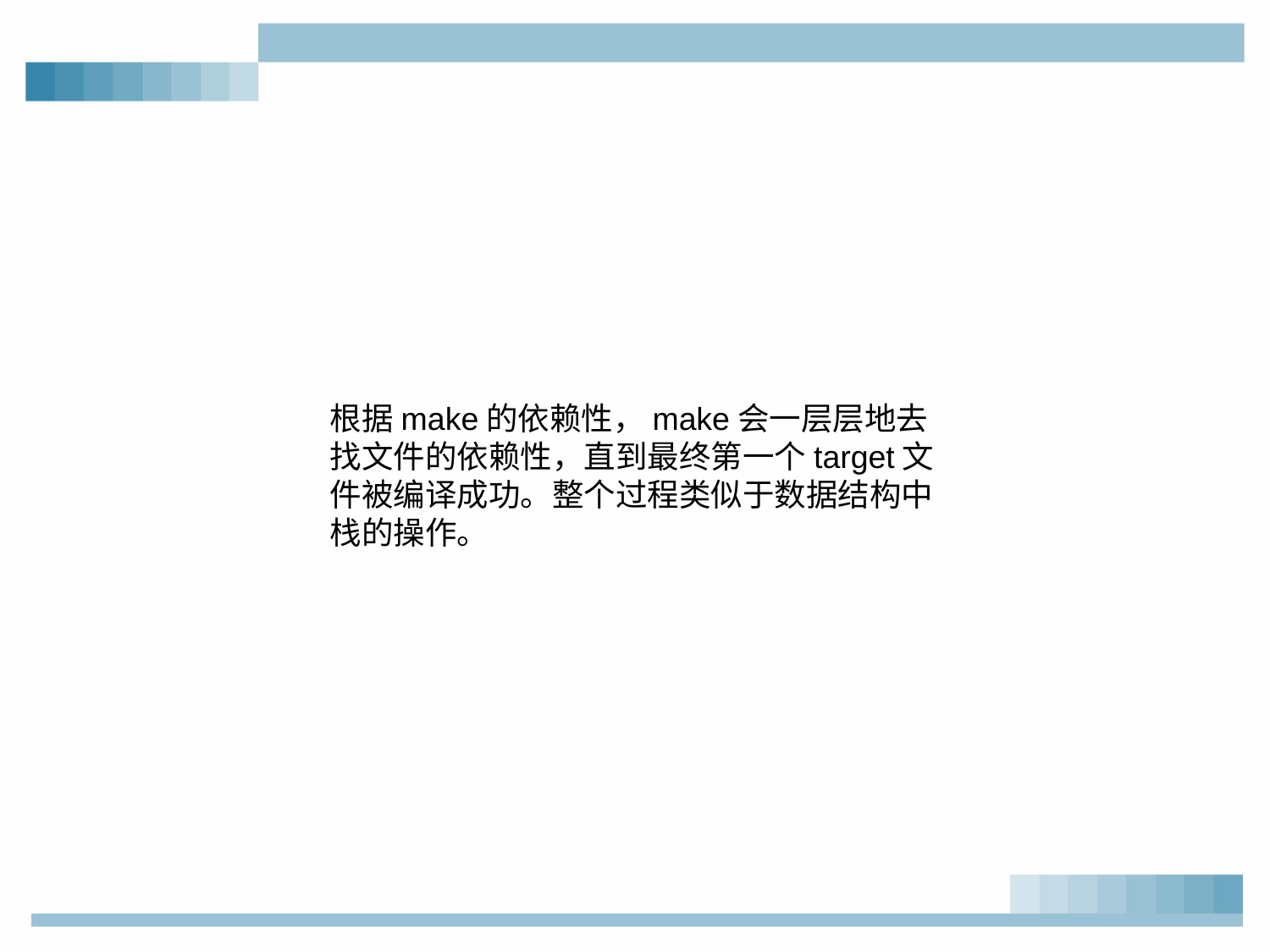

根据make的依赖性，make会一层层地去找文件的依赖性，直到最终第一个target文件被编译成功。整个过程类似于数据结构中栈的操作。